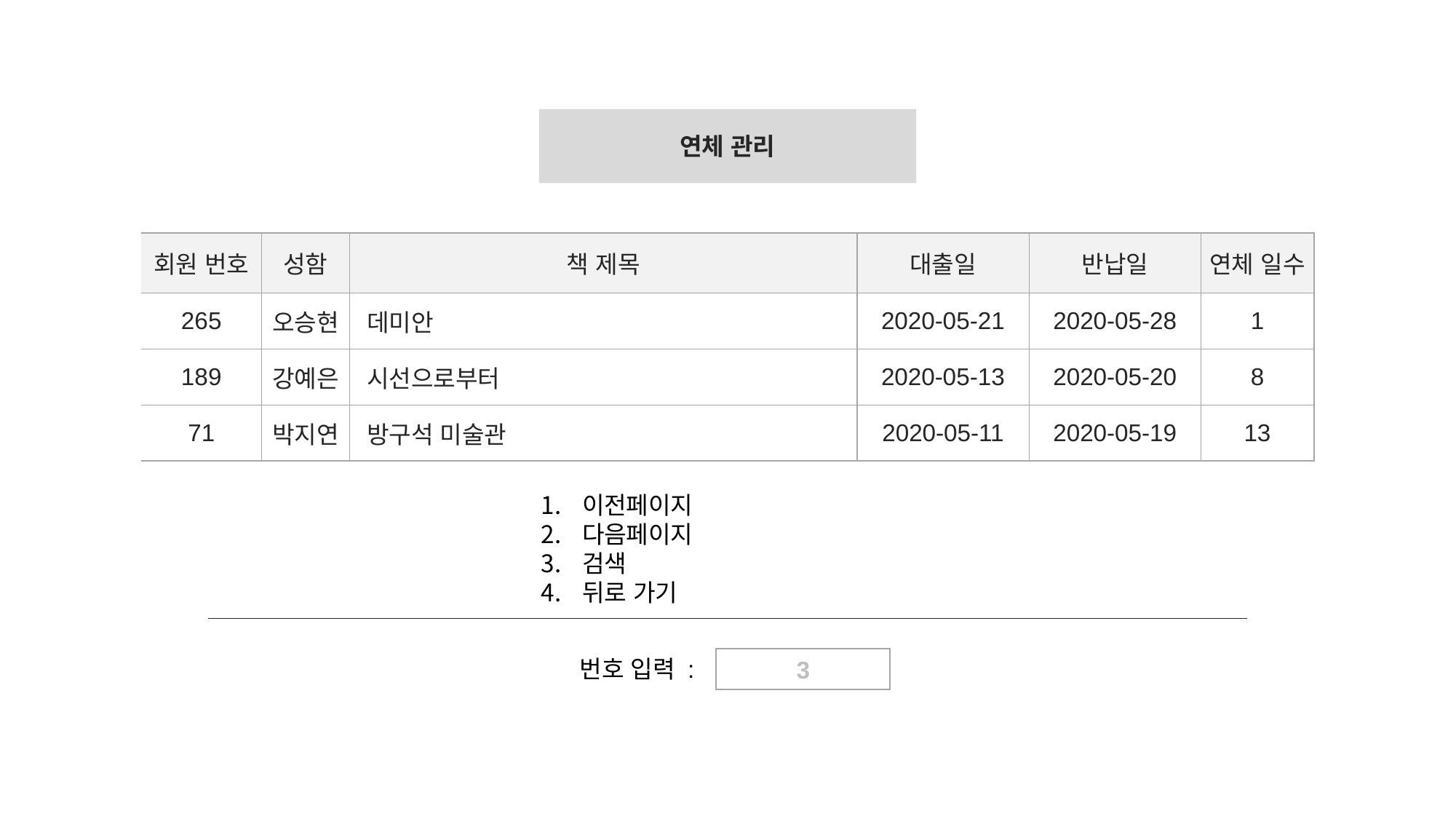

연체 관리
| 회원 번호 | 성함 | 책 제목 | 대출일 | 반납일 | 연체 일수 |
| --- | --- | --- | --- | --- | --- |
| 265 | 오승현 | 데미안 | 2020-05-21 | 2020-05-28 | 1 |
| 189 | 강예은 | 시선으로부터 | 2020-05-13 | 2020-05-20 | 8 |
| 71 | 박지연 | 방구석 미술관 | 2020-05-11 | 2020-05-19 | 13 |
이전페이지
다음페이지
검색
뒤로 가기
번호 입력 :
3